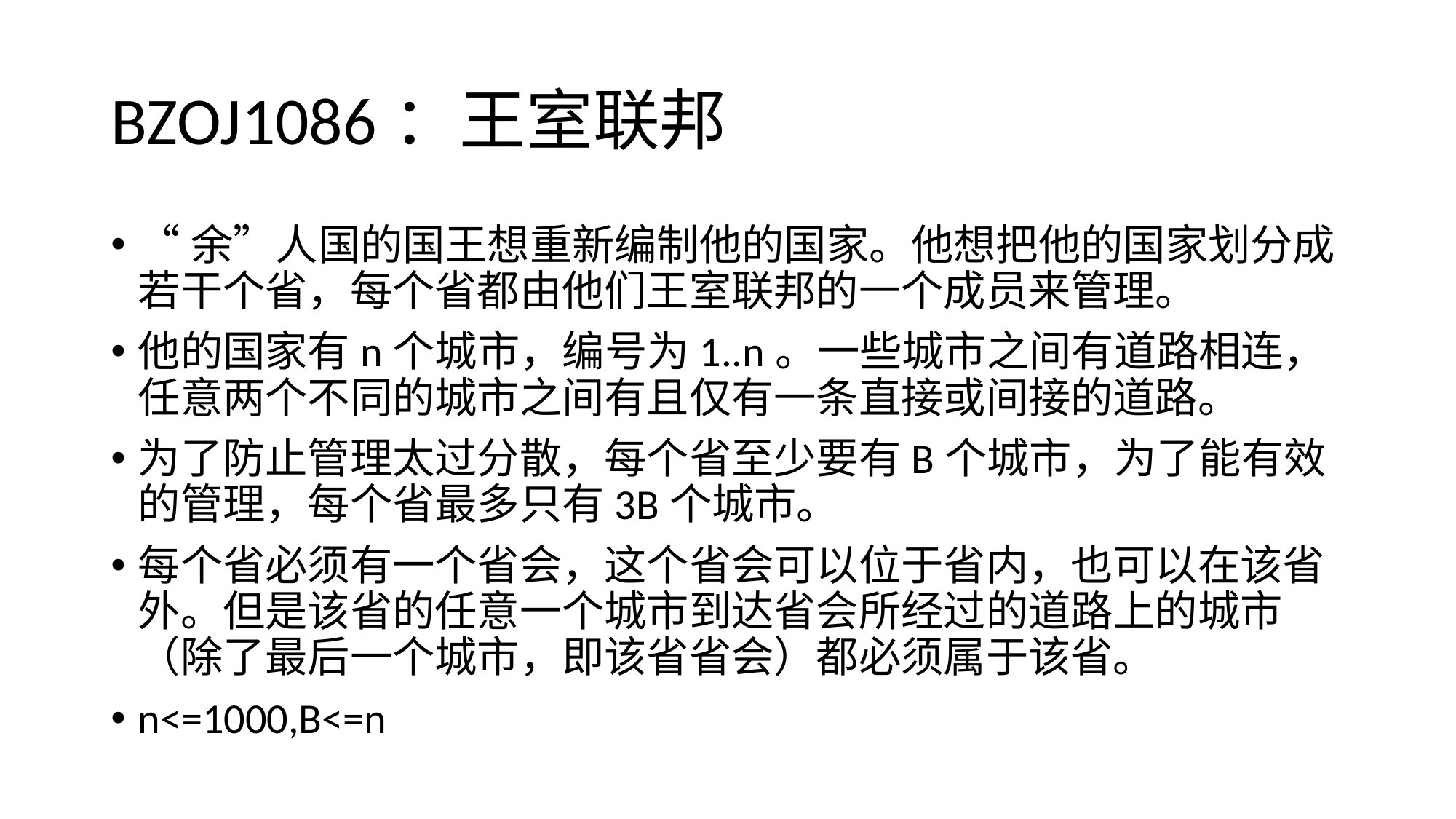

# BZOJ1086：王室联邦
“余”人国的国王想重新编制他的国家。他想把他的国家划分成若干个省，每个省都由他们王室联邦的一个成员来管理。
他的国家有n个城市，编号为1..n。一些城市之间有道路相连，任意两个不同的城市之间有且仅有一条直接或间接的道路。
为了防止管理太过分散，每个省至少要有B个城市，为了能有效的管理，每个省最多只有3B个城市。
每个省必须有一个省会，这个省会可以位于省内，也可以在该省外。但是该省的任意一个城市到达省会所经过的道路上的城市（除了最后一个城市，即该省省会）都必须属于该省。
n<=1000,B<=n